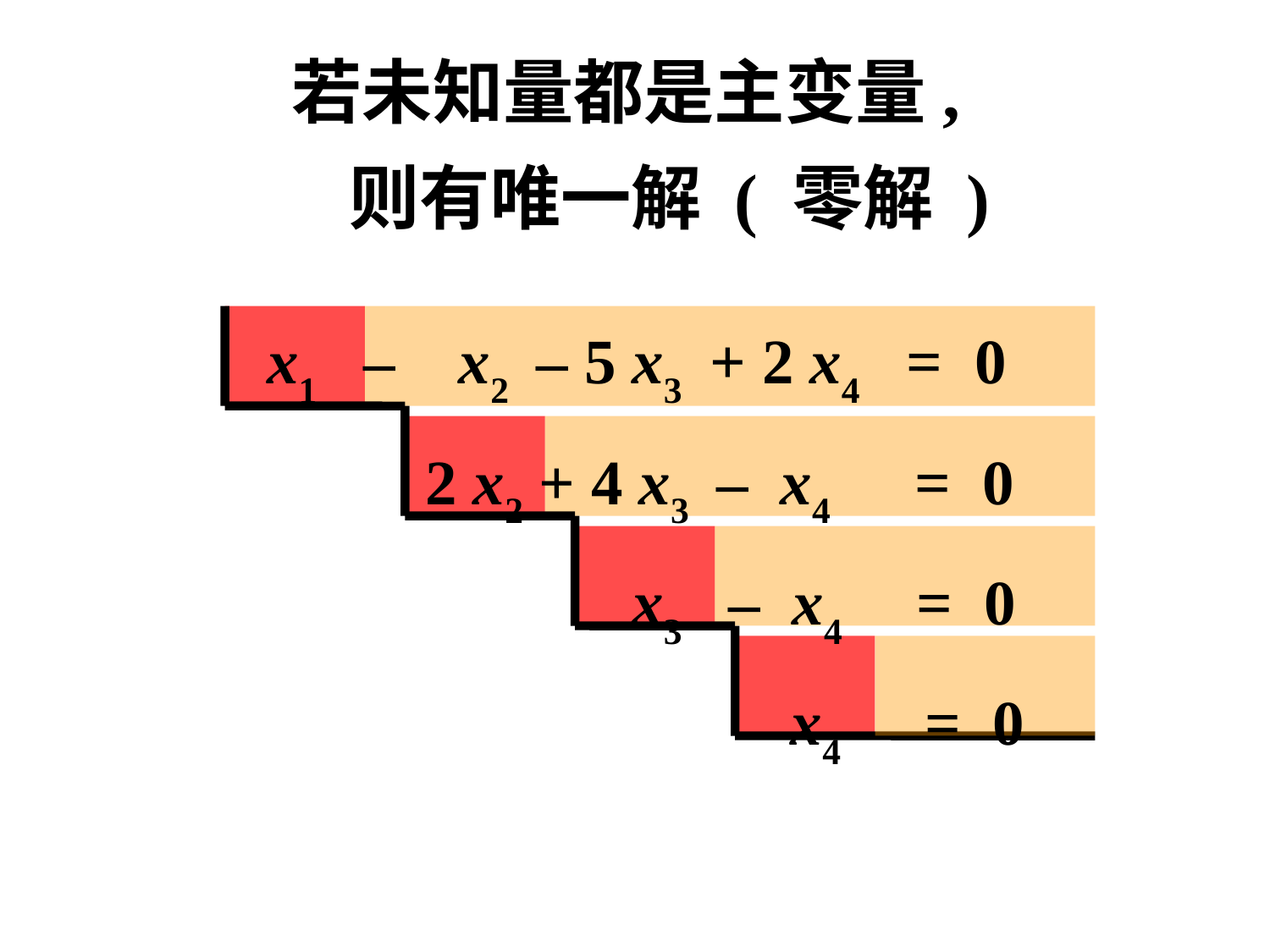

# 若未知量都是主变量, 则有唯一解 ( 零解 )
            x1     –    x2   – 5 x3   + 2 x4     =  0
                      2 x2 + 4 x3   –  x4         =  0
                                   x3     –  x4        =  0
                                             x4         =  0